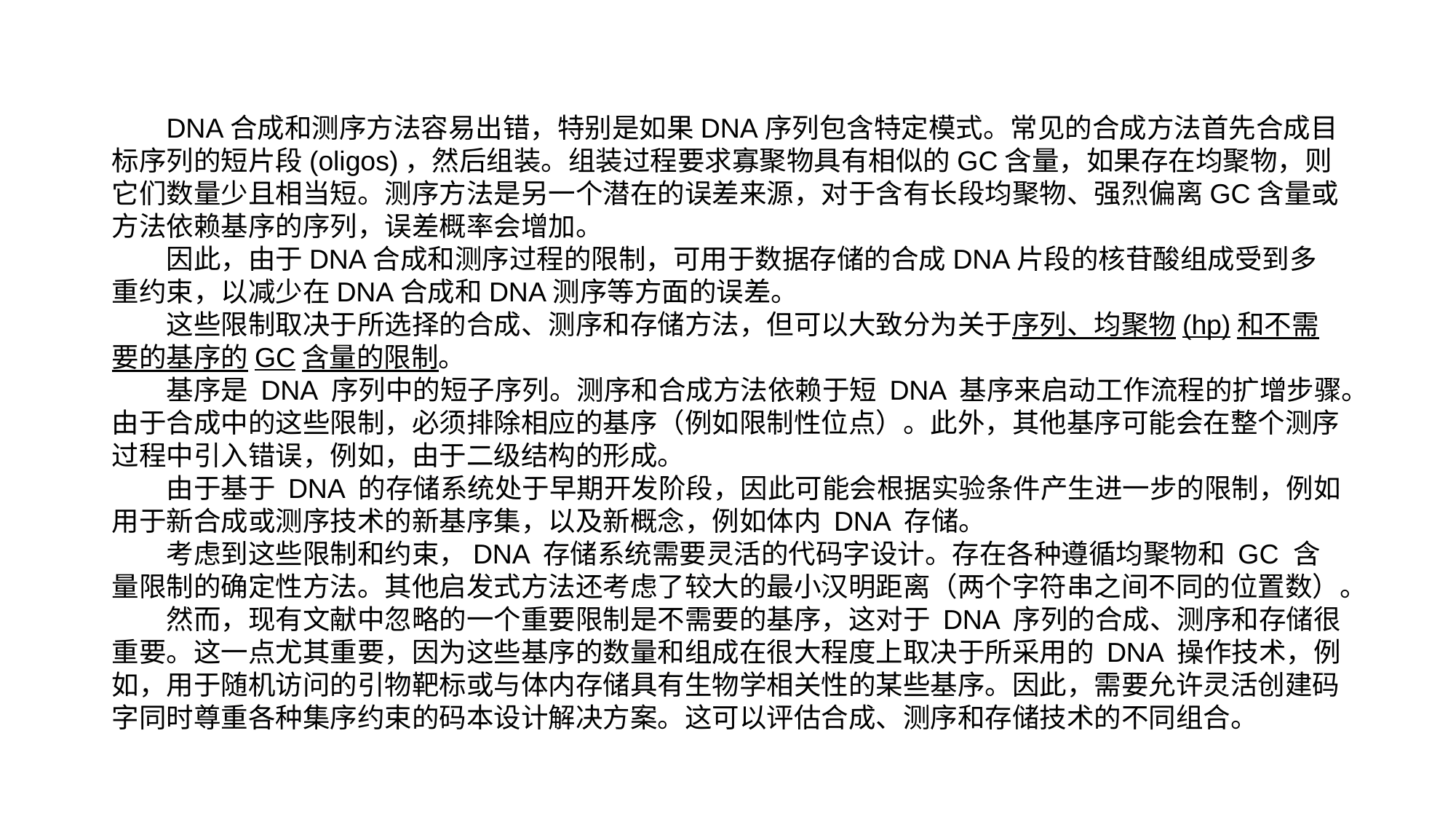

DNA合成和测序方法容易出错，特别是如果DNA序列包含特定模式。常见的合成方法首先合成目标序列的短片段(oligos)，然后组装。组装过程要求寡聚物具有相似的GC含量，如果存在均聚物，则它们数量少且相当短。测序方法是另一个潜在的误差来源，对于含有长段均聚物、强烈偏离GC含量或方法依赖基序的序列，误差概率会增加。
因此，由于DNA合成和测序过程的限制，可用于数据存储的合成DNA片段的核苷酸组成受到多重约束，以减少在DNA合成和DNA测序等方面的误差。
这些限制取决于所选择的合成、测序和存储方法，但可以大致分为关于序列、均聚物(hp)和不需要的基序的GC含量的限制。
基序是 DNA 序列中的短子序列。测序和合成方法依赖于短 DNA 基序来启动工作流程的扩增步骤。由于合成中的这些限制，必须排除相应的基序（例如限制性位点）。此外，其他基序可能会在整个测序过程中引入错误，例如，由于二级结构的形成。
由于基于 DNA 的存储系统处于早期开发阶段，因此可能会根据实验条件产生进一步的限制，例如用于新合成或测序技术的新基序集，以及新概念，例如体内 DNA 存储。
考虑到这些限制和约束，DNA 存储系统需要灵活的代码字设计。存在各种遵循均聚物和 GC 含量限制的确定性方法。其他启发式方法还考虑了较大的最小汉明距离（两个字符串之间不同的位置数）。
然而，现有文献中忽略的一个重要限制是不需要的基序，这对于 DNA 序列的合成、测序和存储很重要。这一点尤其重要，因为这些基序的数量和组成在很大程度上取决于所采用的 DNA 操作技术，例如，用于随机访问的引物靶标或与体内存储具有生物学相关性的某些基序。因此，需要允许灵活创建码字同时尊重各种集序约束的码本设计解决方案。这可以评估合成、测序和存储技术的不同组合。